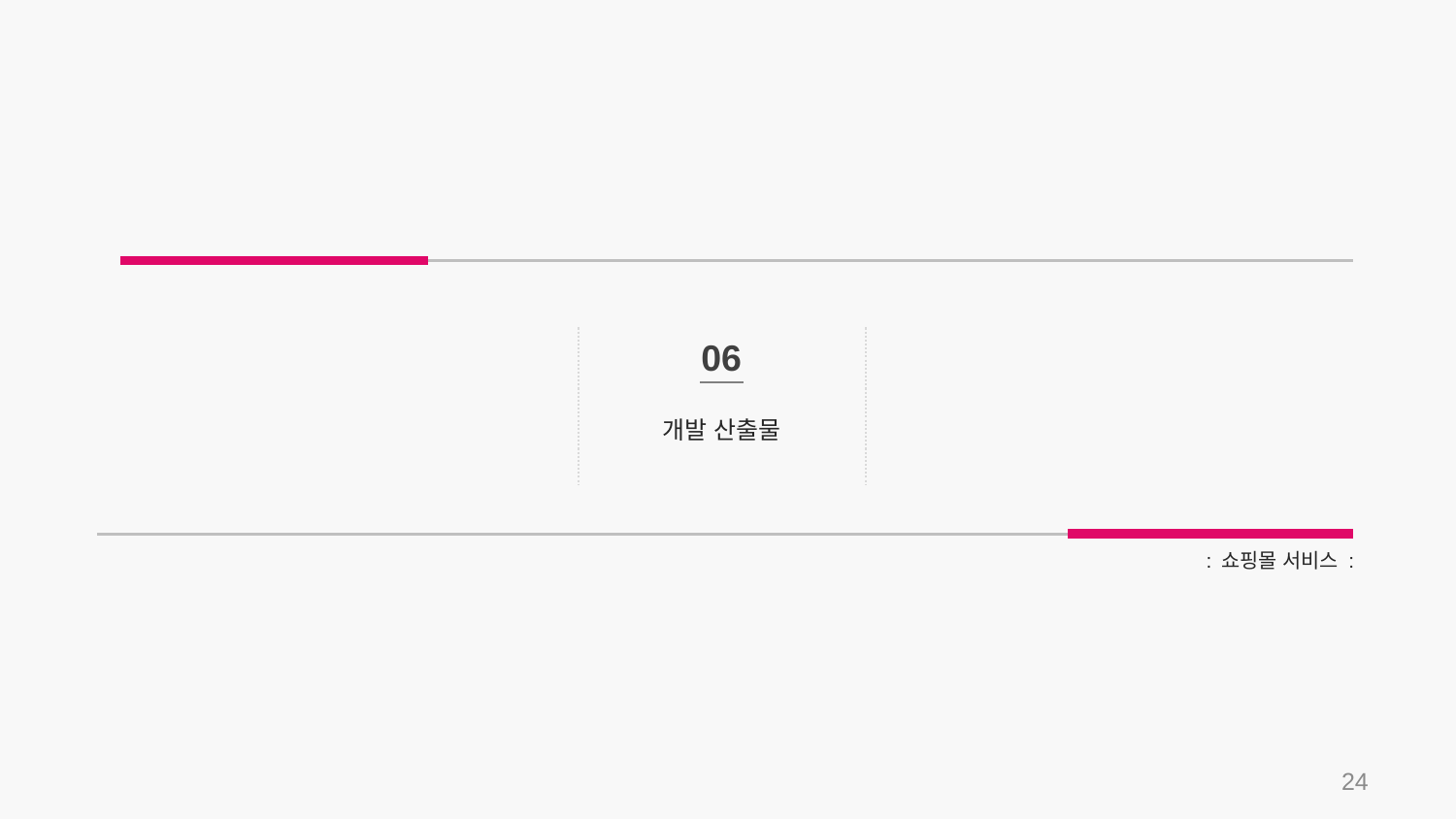

06
개발 산출물
: 쇼핑몰 서비스 :
24